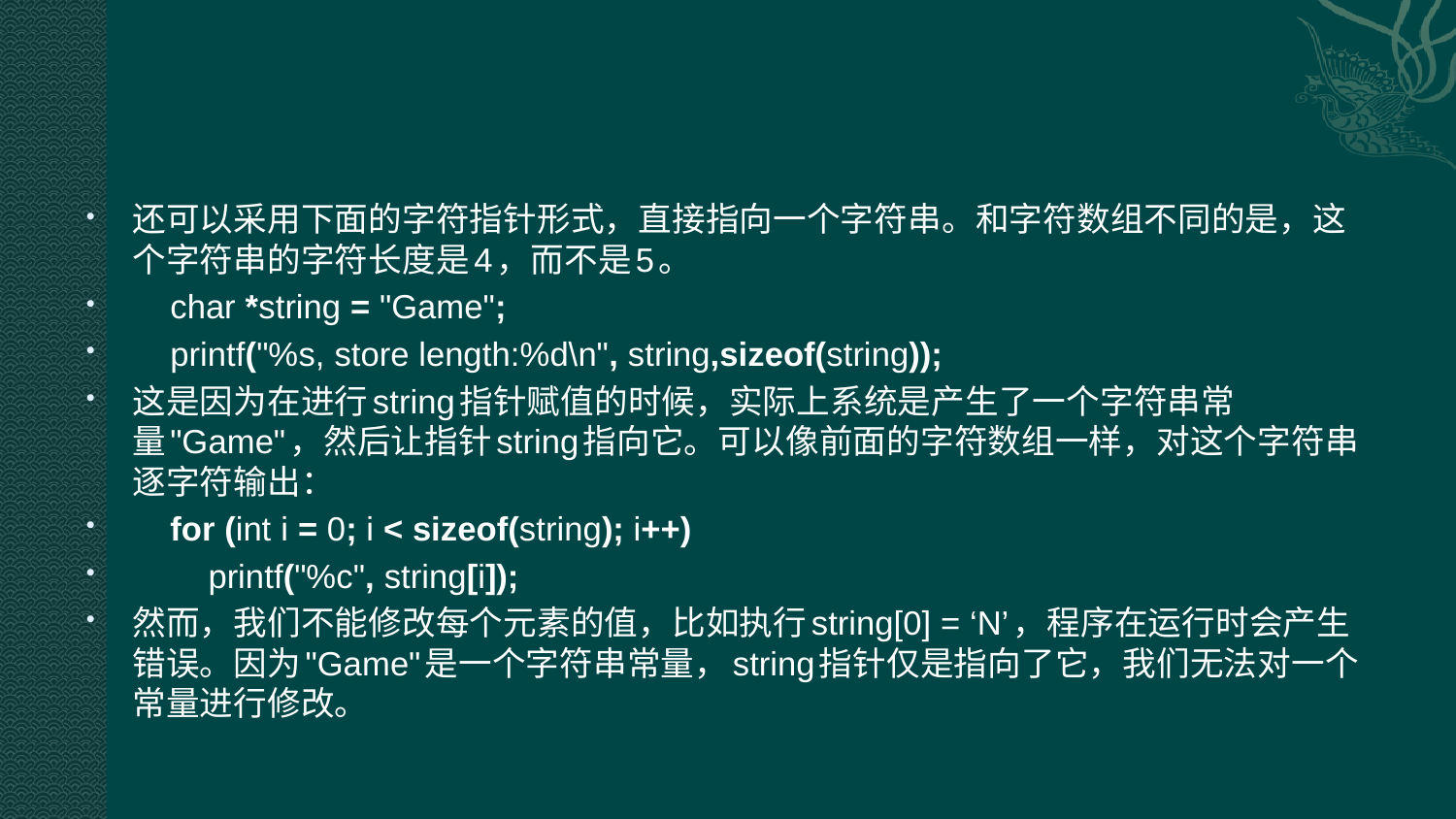

#
还可以采用下面的字符指针形式，直接指向一个字符串。和字符数组不同的是，这个字符串的字符长度是4，而不是5。
    char *string = "Game";
    printf("%s, store length:%d\n", string,sizeof(string));
这是因为在进行string指针赋值的时候，实际上系统是产生了一个字符串常量"Game"，然后让指针string指向它。可以像前面的字符数组一样，对这个字符串逐字符输出：
    for (int i = 0; i < sizeof(string); i++)
        printf("%c", string[i]);
然而，我们不能修改每个元素的值，比如执行string[0] = ‘N’，程序在运行时会产生错误。因为"Game"是一个字符串常量，string指针仅是指向了它，我们无法对一个常量进行修改。